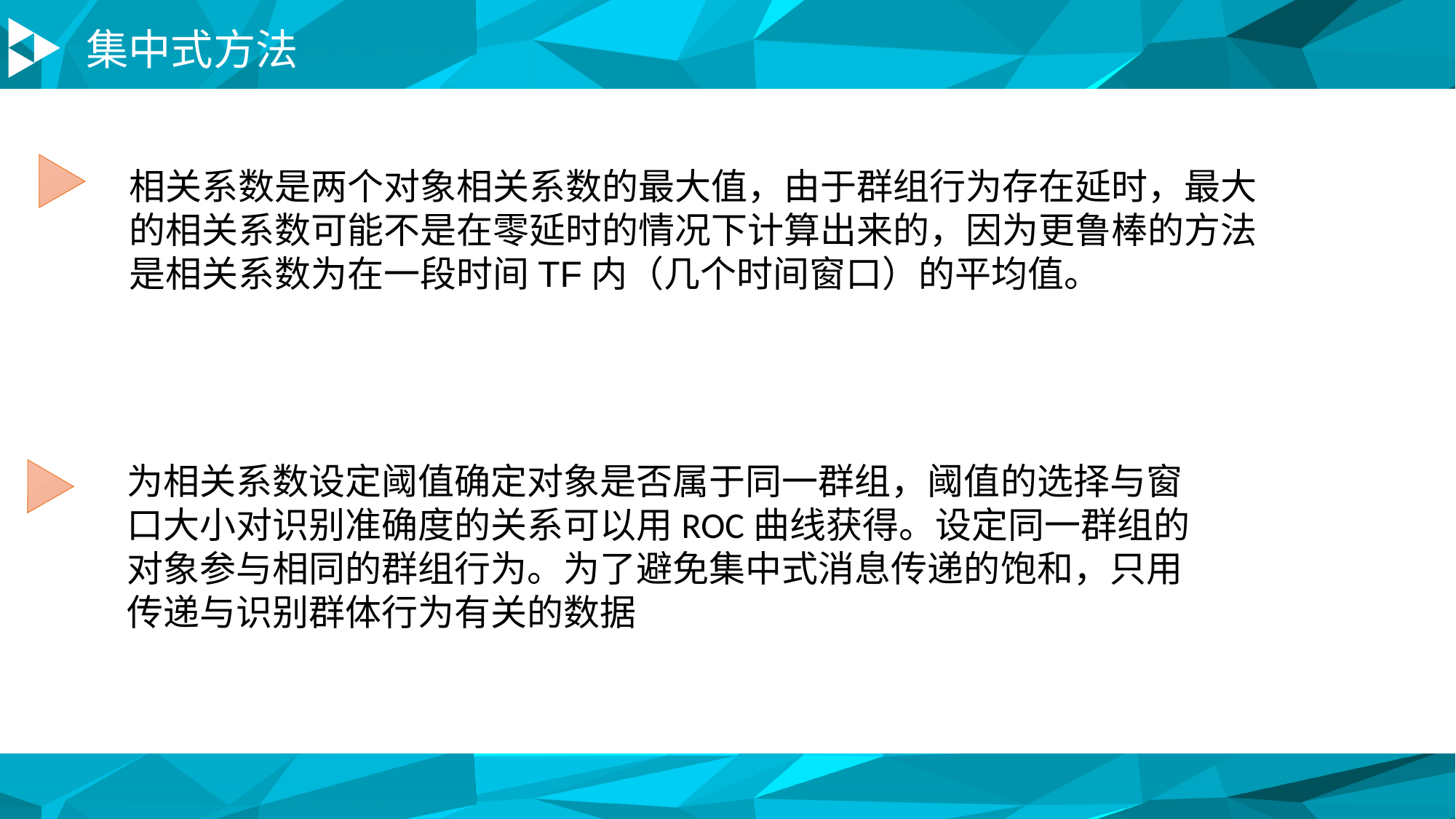

集中式方法

相关系数是两个对象相关系数的最大值，由于群组行为存在延时，最大的相关系数可能不是在零延时的情况下计算出来的，因为更鲁棒的方法是相关系数为在一段时间TF内（几个时间窗口）的平均值。
为相关系数设定阈值确定对象是否属于同一群组，阈值的选择与窗口大小对识别准确度的关系可以用ROC曲线获得。设定同一群组的对象参与相同的群组行为。为了避免集中式消息传递的饱和，只用传递与识别群体行为有关的数据